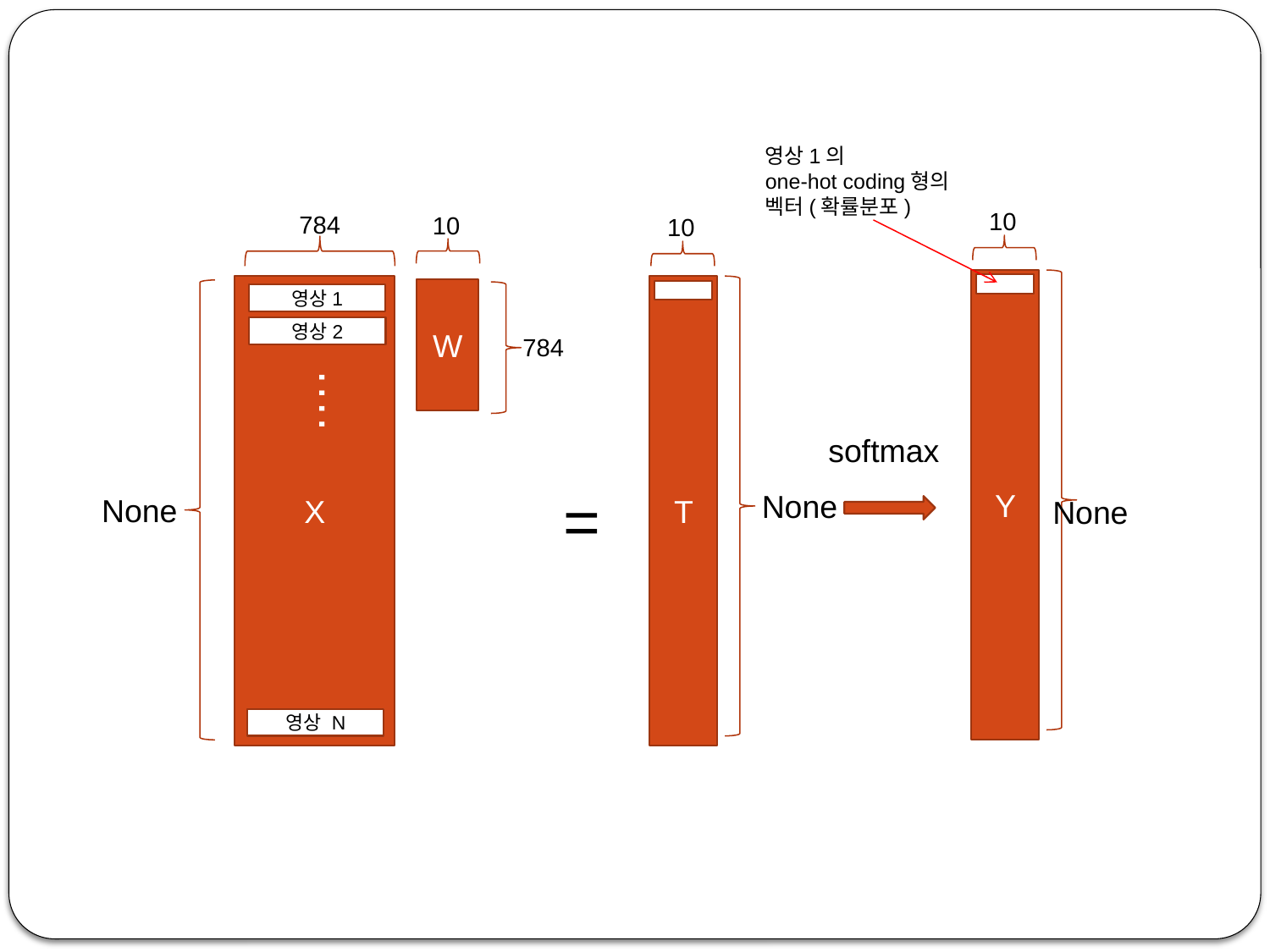

영상1의
one-hot coding형의
벡터(확률분포)

10
784
10
10

Y

X
T

W

영상1
영상2
784
….
softmax
=
None
None
None

영상 N